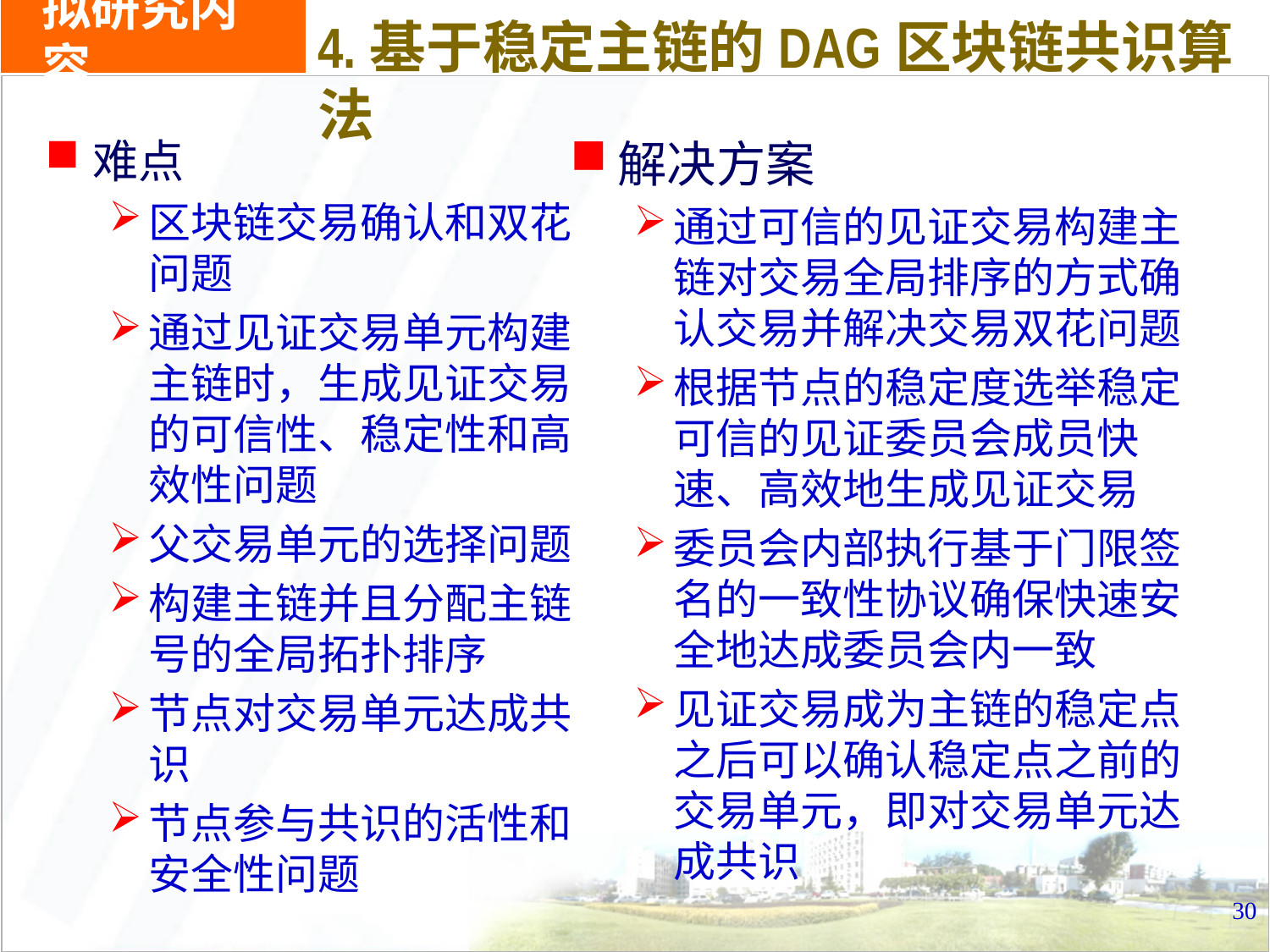

# 拟研究内容
4.基于稳定主链的DAG区块链共识算法

难点
区块链交易确认和双花问题
通过见证交易单元构建主链时，生成见证交易的可信性、稳定性和高效性问题
父交易单元的选择问题
构建主链并且分配主链号的全局拓扑排序
节点对交易单元达成共识
节点参与共识的活性和安全性问题

解决方案
通过可信的见证交易构建主链对交易全局排序的方式确认交易并解决交易双花问题
根据节点的稳定度选举稳定可信的见证委员会成员快速、高效地生成见证交易
委员会内部执行基于门限签名的一致性协议确保快速安全地达成委员会内一致
见证交易成为主链的稳定点之后可以确认稳定点之前的交易单元，即对交易单元达成共识
30